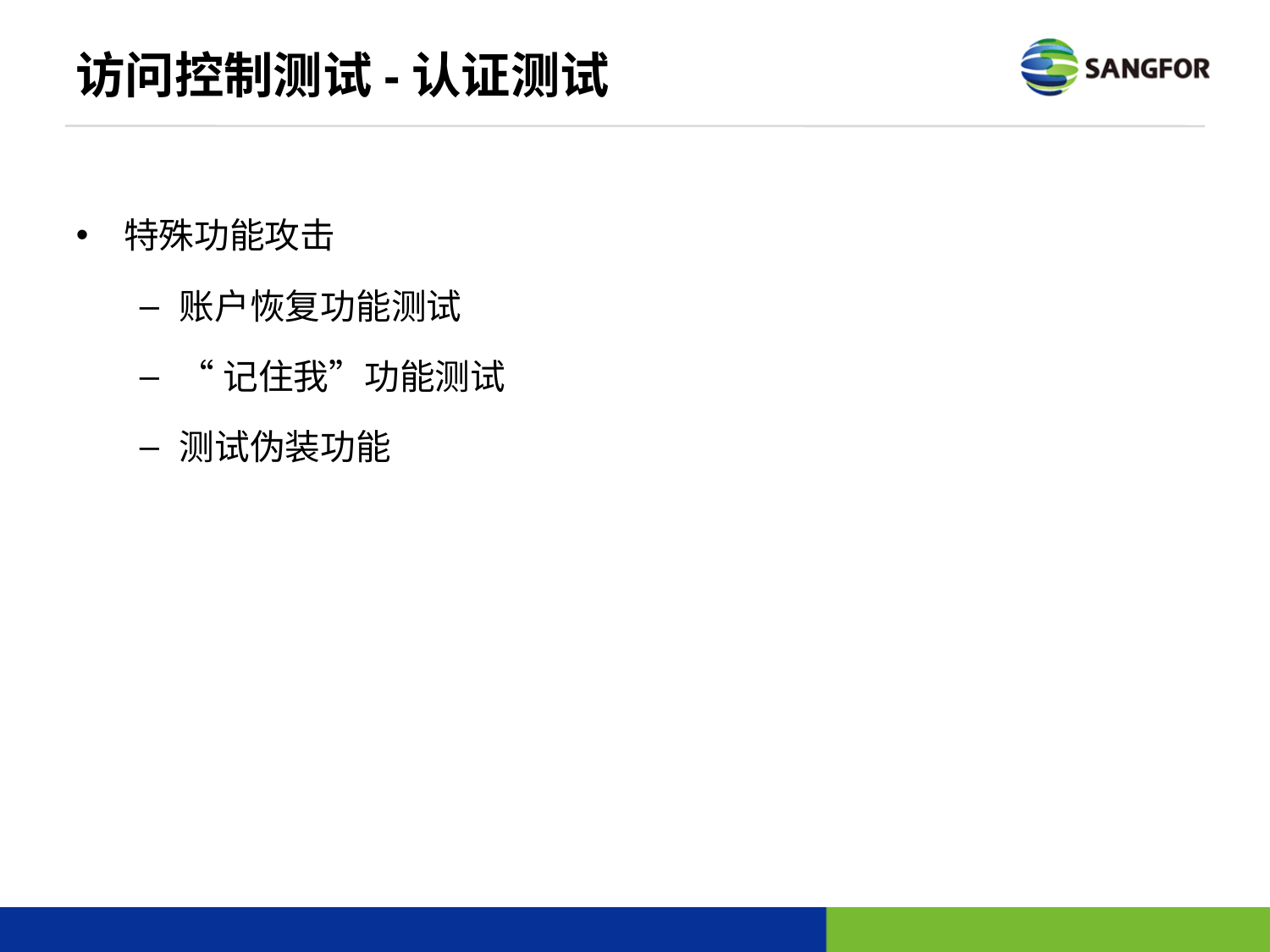

# 访问控制测试-认证测试
特殊功能攻击
账户恢复功能测试
“记住我”功能测试
测试伪装功能